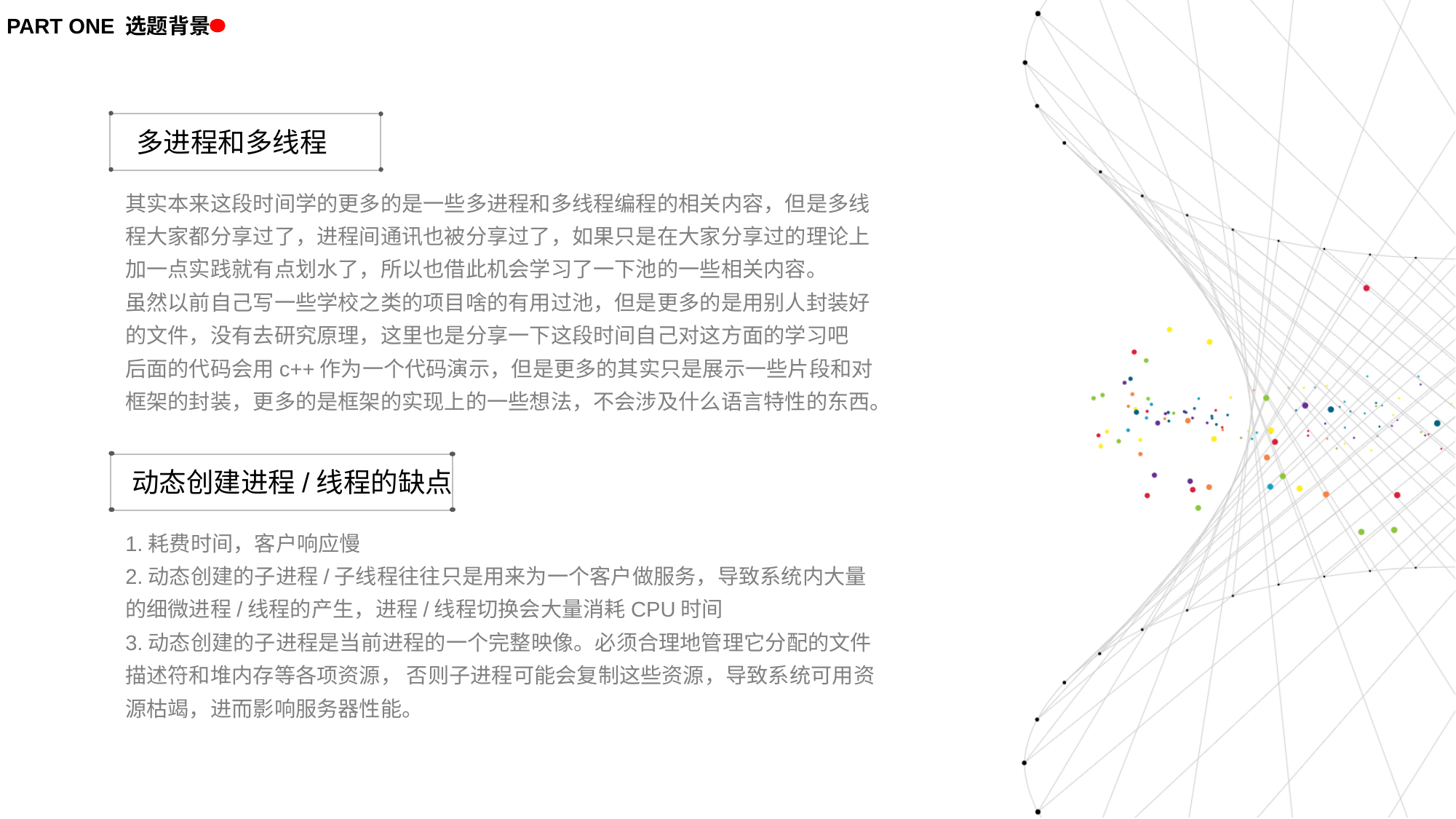

PART ONE 选题背景

多进程和多线程
其实本来这段时间学的更多的是一些多进程和多线程编程的相关内容，但是多线程大家都分享过了，进程间通讯也被分享过了，如果只是在大家分享过的理论上加一点实践就有点划水了，所以也借此机会学习了一下池的一些相关内容。
虽然以前自己写一些学校之类的项目啥的有用过池，但是更多的是用别人封装好的文件，没有去研究原理，这里也是分享一下这段时间自己对这方面的学习吧
后面的代码会用c++作为一个代码演示，但是更多的其实只是展示一些片段和对框架的封装，更多的是框架的实现上的一些想法，不会涉及什么语言特性的东西。

动态创建进程/线程的缺点
1.耗费时间，客户响应慢
2.动态创建的子进程/子线程往往只是用来为一个客户做服务，导致系统内大量的细微进程/线程的产生，进程/线程切换会大量消耗CPU时间
3.动态创建的子进程是当前进程的一个完整映像。必须合理地管理它分配的文件描述符和堆内存等各项资源， 否则子进程可能会复制这些资源，导致系统可用资源枯竭，进而影响服务器性能。